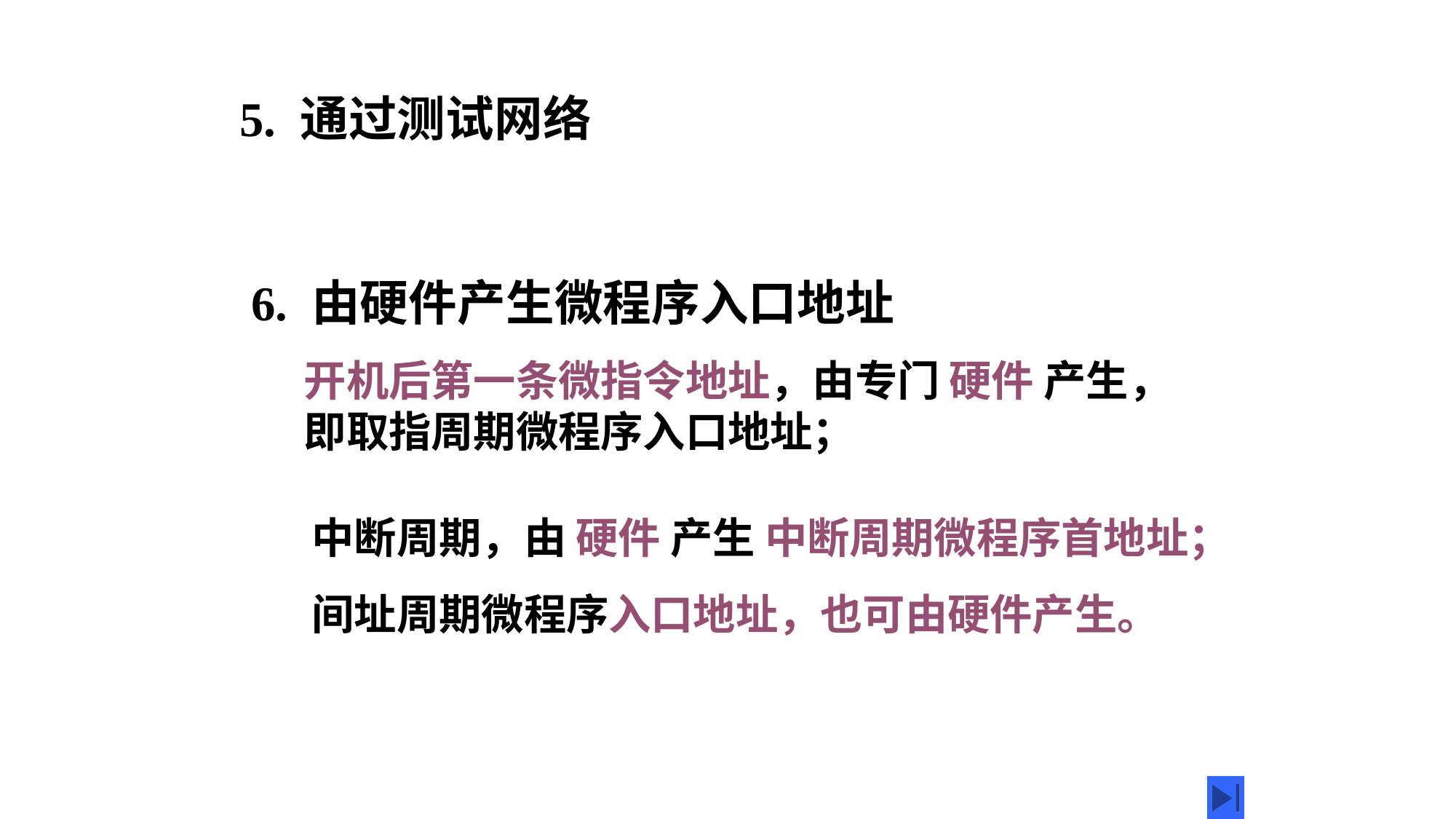

5. 通过测试网络
6. 由硬件产生微程序入口地址
开机后第一条微指令地址，由专门 硬件 产生，即取指周期微程序入口地址；
中断周期，由 硬件 产生 中断周期微程序首地址；
间址周期微程序入口地址，也可由硬件产生。